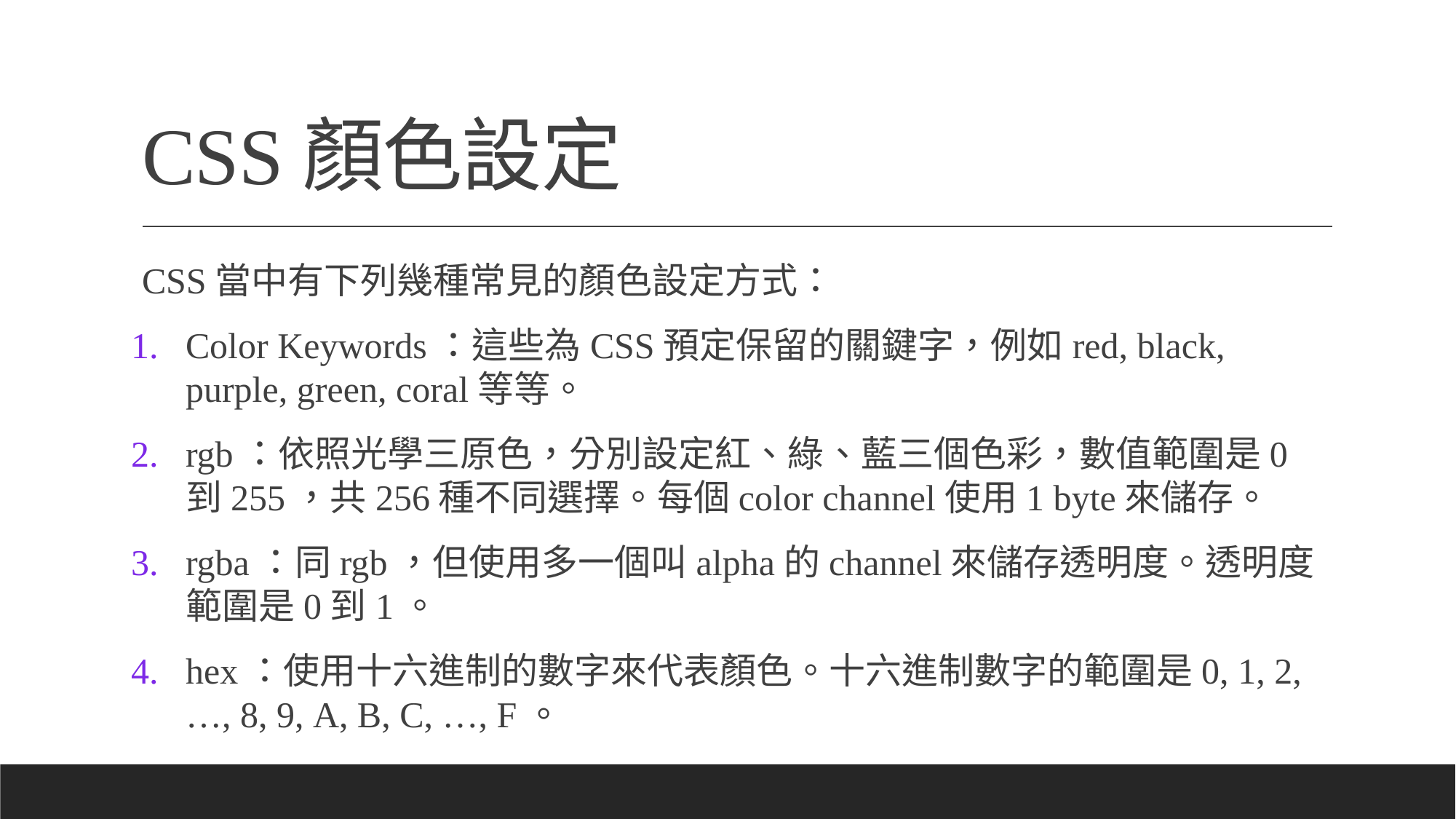

# CSS顏色設定
CSS當中有下列幾種常見的顏色設定方式：
Color Keywords：這些為CSS預定保留的關鍵字，例如red, black, purple, green, coral等等。
rgb：依照光學三原色，分別設定紅、綠、藍三個色彩，數值範圍是0到255，共256種不同選擇。每個color channel使用1 byte來儲存。
rgba：同rgb，但使用多一個叫alpha的channel來儲存透明度。透明度範圍是0到1。
hex：使用十六進制的數字來代表顏色。十六進制數字的範圍是0, 1, 2, …, 8, 9, A, B, C, …, F。